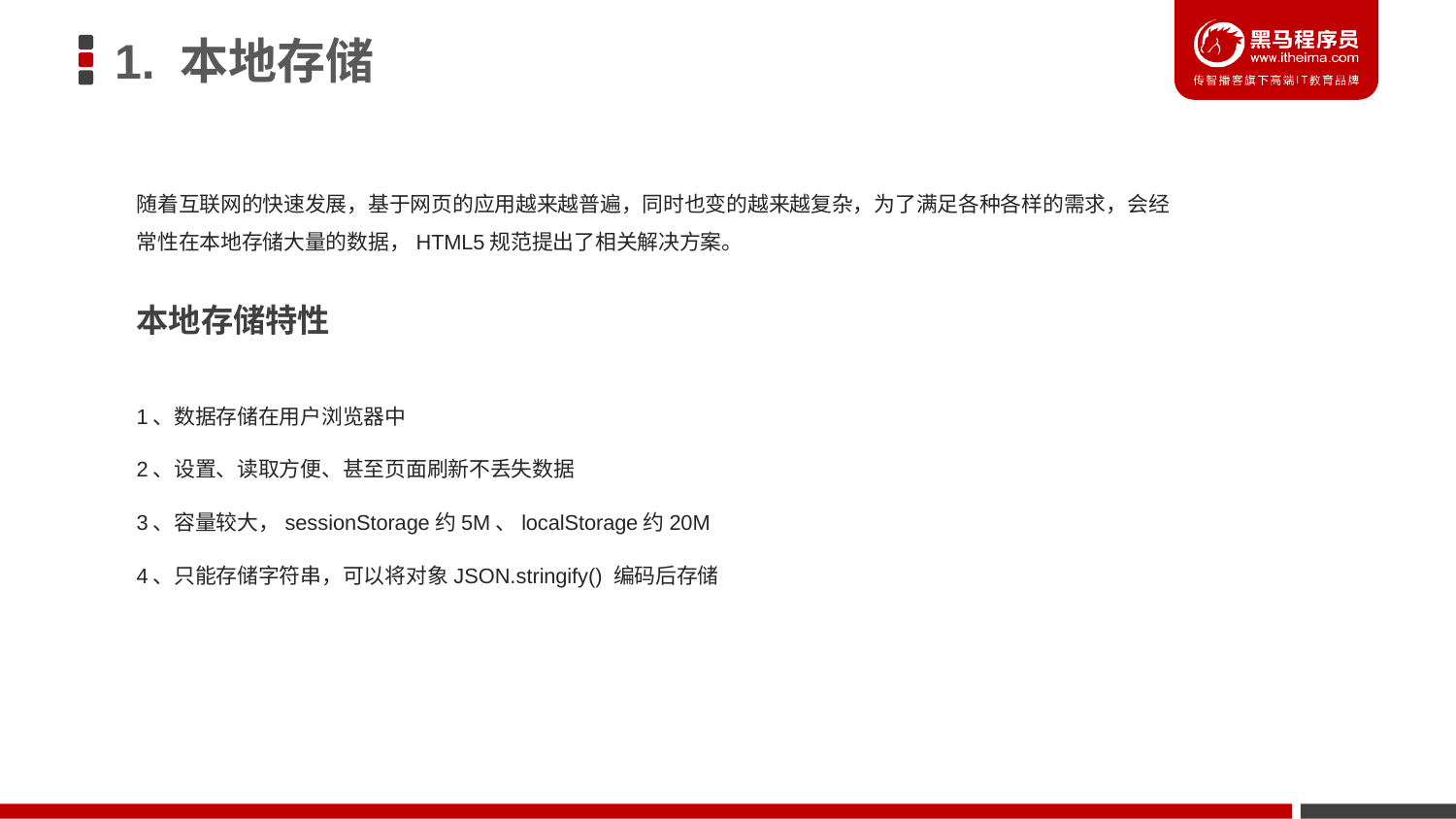

# 1. 本地存储
随着互联网的快速发展，基于网页的应用越来越普遍，同时也变的越来越复杂，为了满足各种各样的需求，会经常性在本地存储大量的数据，HTML5规范提出了相关解决方案。
本地存储特性
1、数据存储在用户浏览器中
2、设置、读取方便、甚至页面刷新不丢失数据
3、容量较大，sessionStorage约5M、localStorage约20M
4、只能存储字符串，可以将对象JSON.stringify() 编码后存储